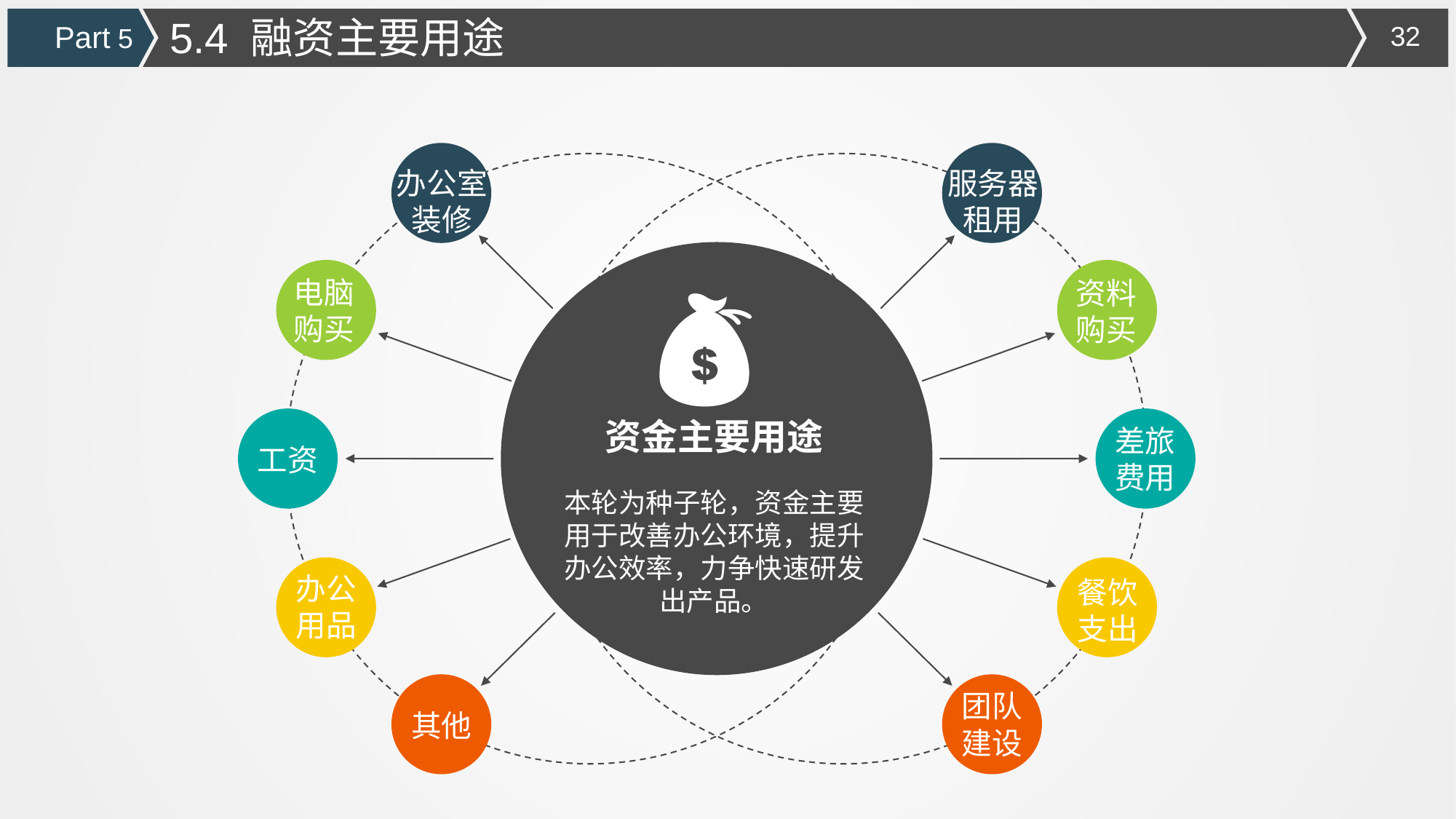

5.4 融资主要用途
Part 5

办公室装修

服务器租用

电脑购买

资料购买

资金主要用途

工资

差旅费用

本轮为种子轮，资金主要用于改善办公环境，提升办公效率，力争快速研发出产品。

办公用品

餐饮支出

其他

团队建设